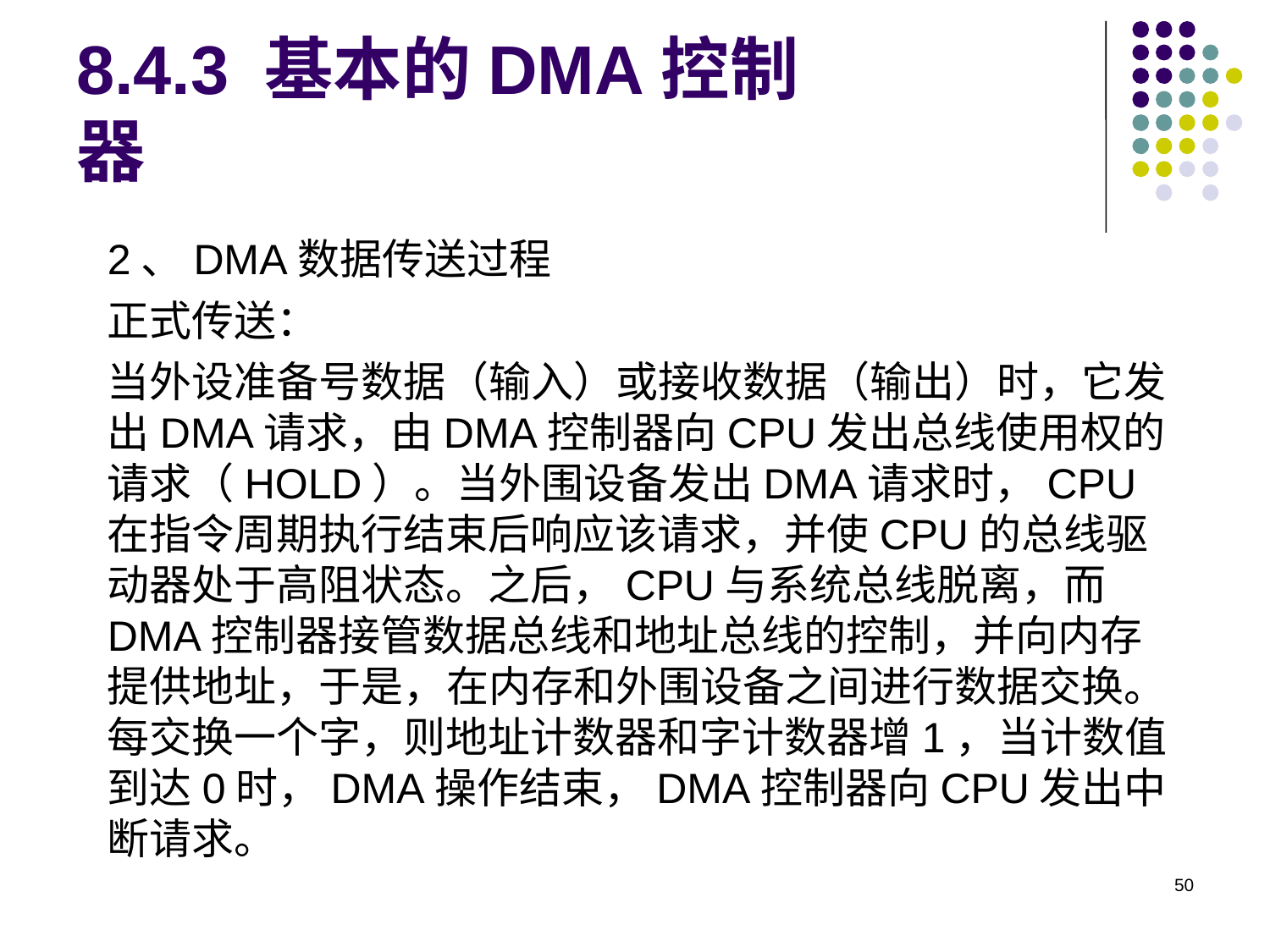

# 8.4.3 基本的DMA控制器
2、DMA数据传送过程
正式传送：
当外设准备号数据（输入）或接收数据（输出）时，它发出DMA请求，由DMA控制器向CPU发出总线使用权的请求（HOLD）。当外围设备发出DMA请求时，CPU在指令周期执行结束后响应该请求，并使CPU的总线驱动器处于高阻状态。之后，CPU与系统总线脱离，而DMA控制器接管数据总线和地址总线的控制，并向内存提供地址，于是，在内存和外围设备之间进行数据交换。每交换一个字，则地址计数器和字计数器增1，当计数值到达0时，DMA操作结束，DMA控制器向CPU发出中断请求。
50